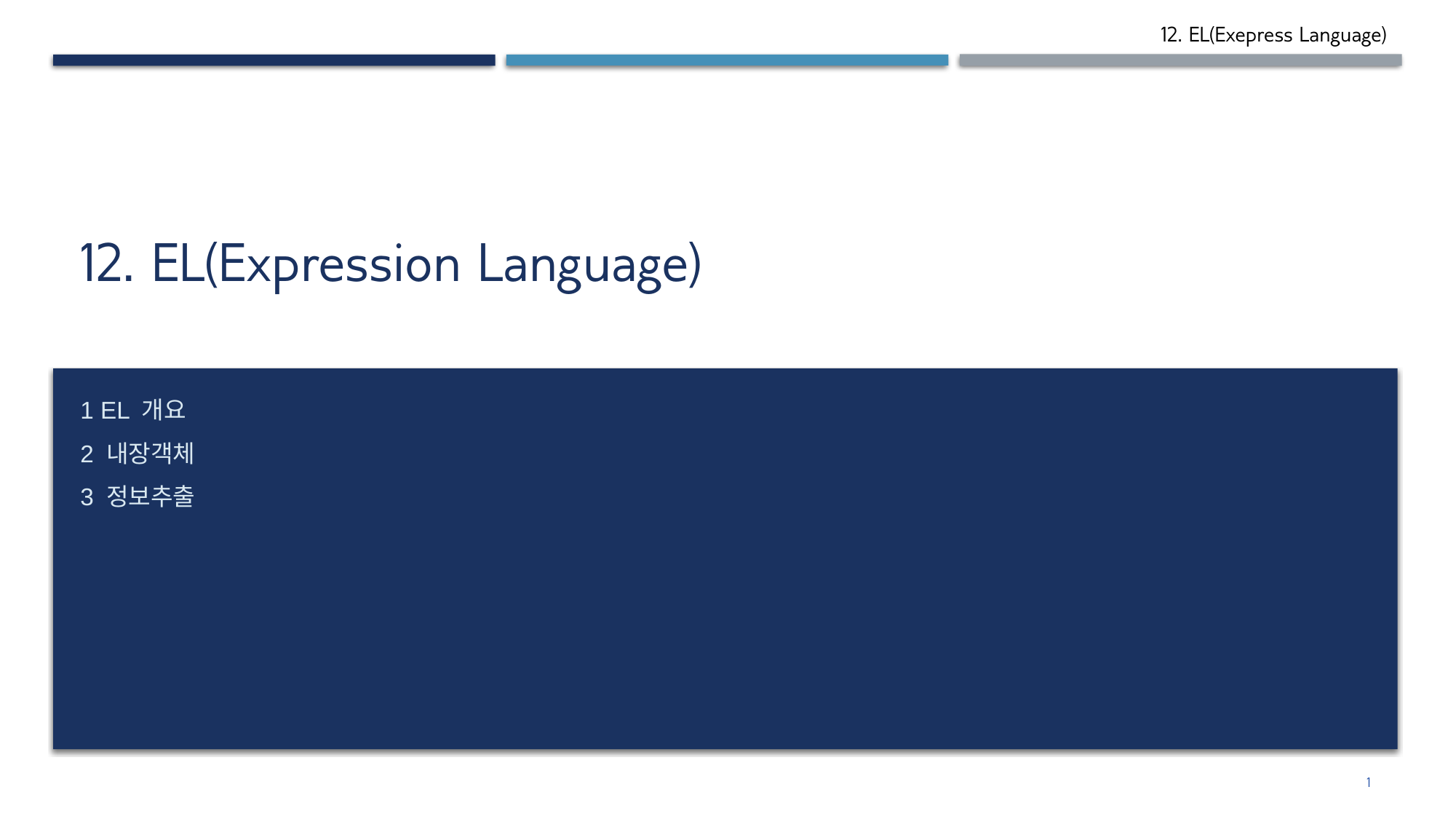

# 12. EL(Expression Language)
1 EL 개요
2 내장객체
3 정보추출
1